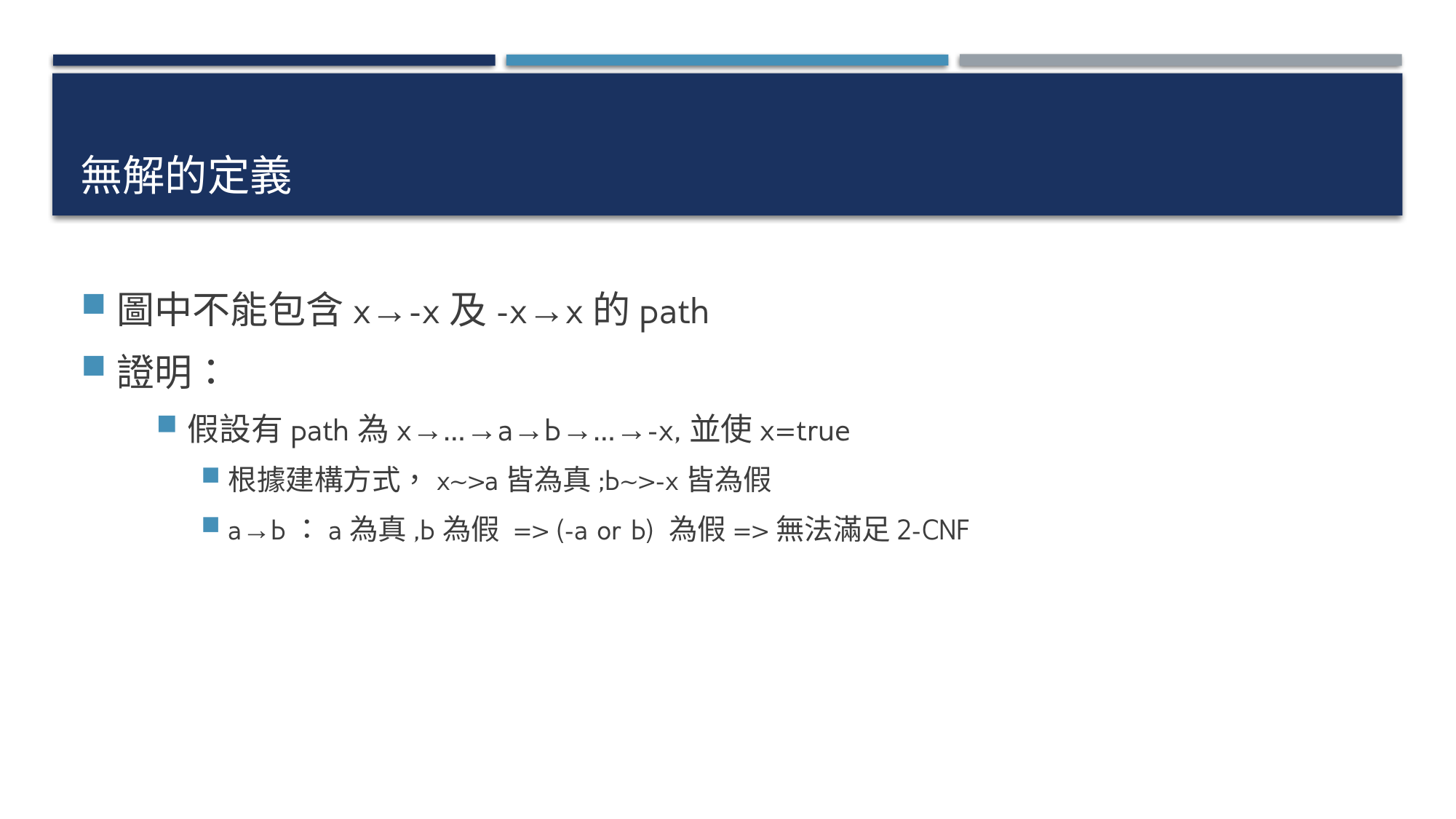

# 無解的定義
圖中不能包含x→-x及-x→x的path
證明：
假設有path為x→…→a→b→…→-x,並使x=true
根據建構方式，x~>a皆為真;b~>-x皆為假
a→b：a為真,b為假 => (-a or b) 為假=>無法滿足2-CNF